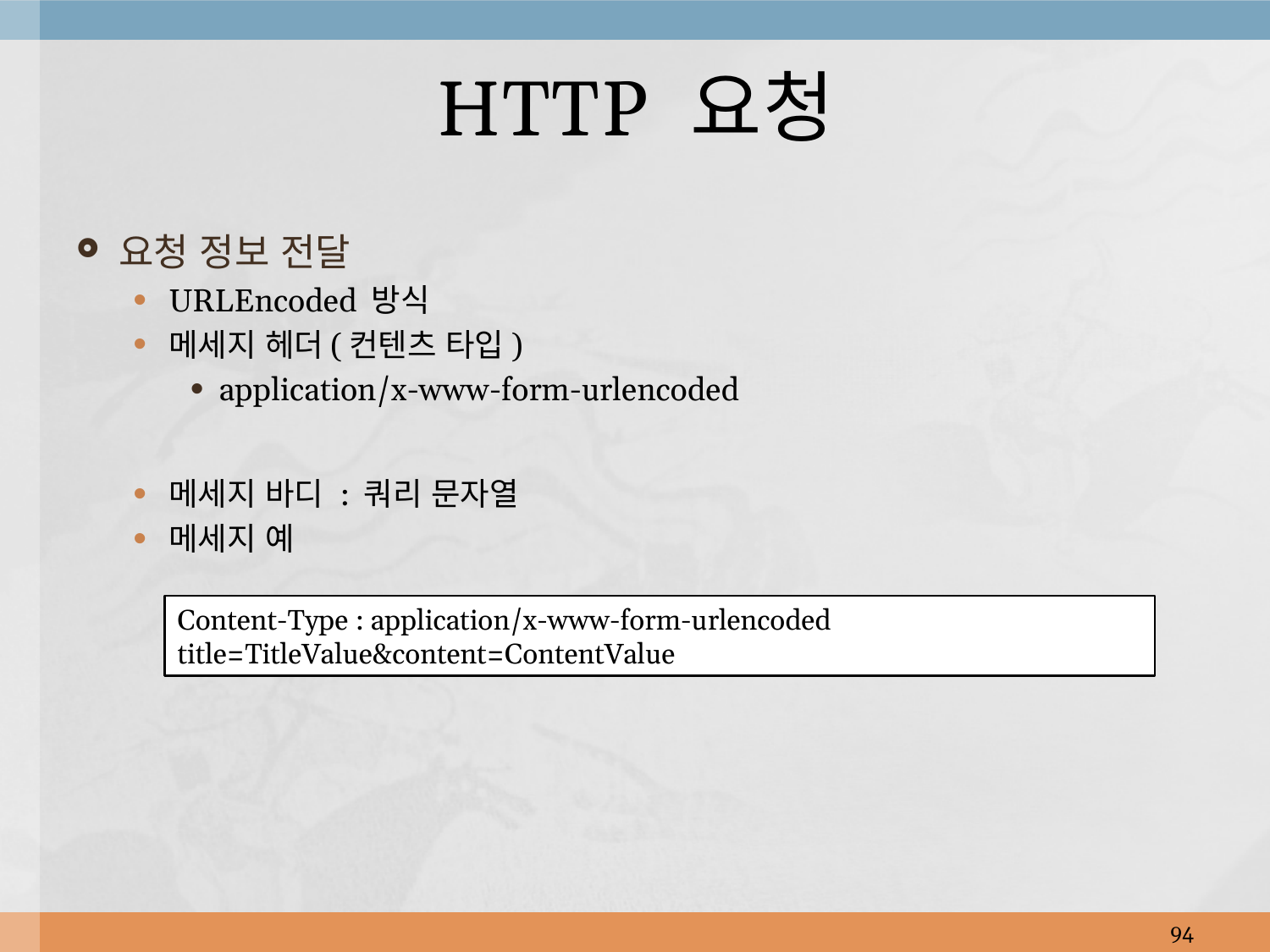

# HTTP 요청
요청 정보 전달
URLEncoded 방식
메세지 헤더(컨텐츠 타입)
application/x-www-form-urlencoded

메세지 바디 : 쿼리 문자열
메세지 예
Content-Type : application/x-www-form-urlencoded
title=TitleValue&content=ContentValue
94